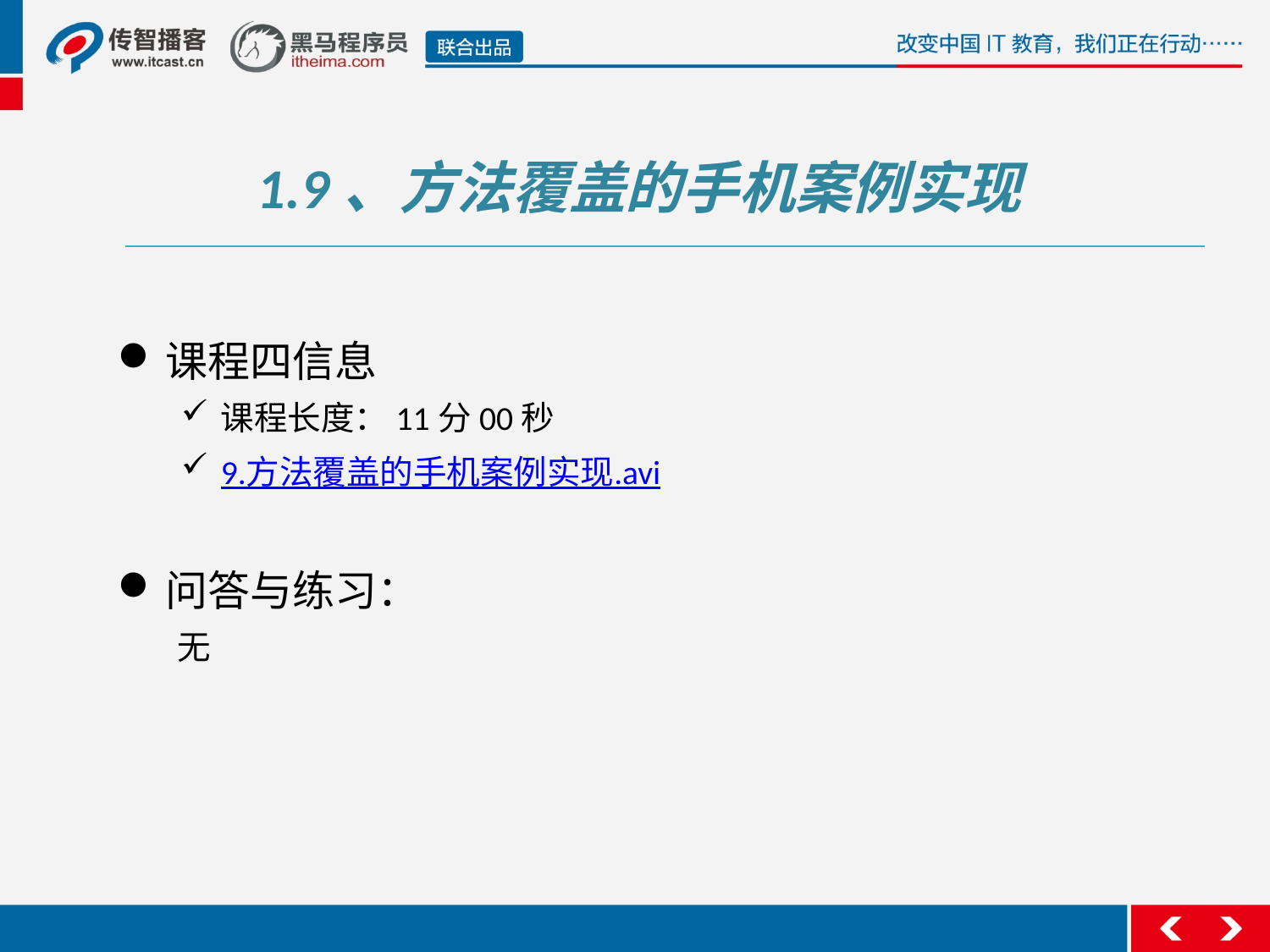

1.9、方法覆盖的手机案例实现

课程四信息
课程长度：11分00秒
9.方法覆盖的手机案例实现.avi

问答与练习：
       无